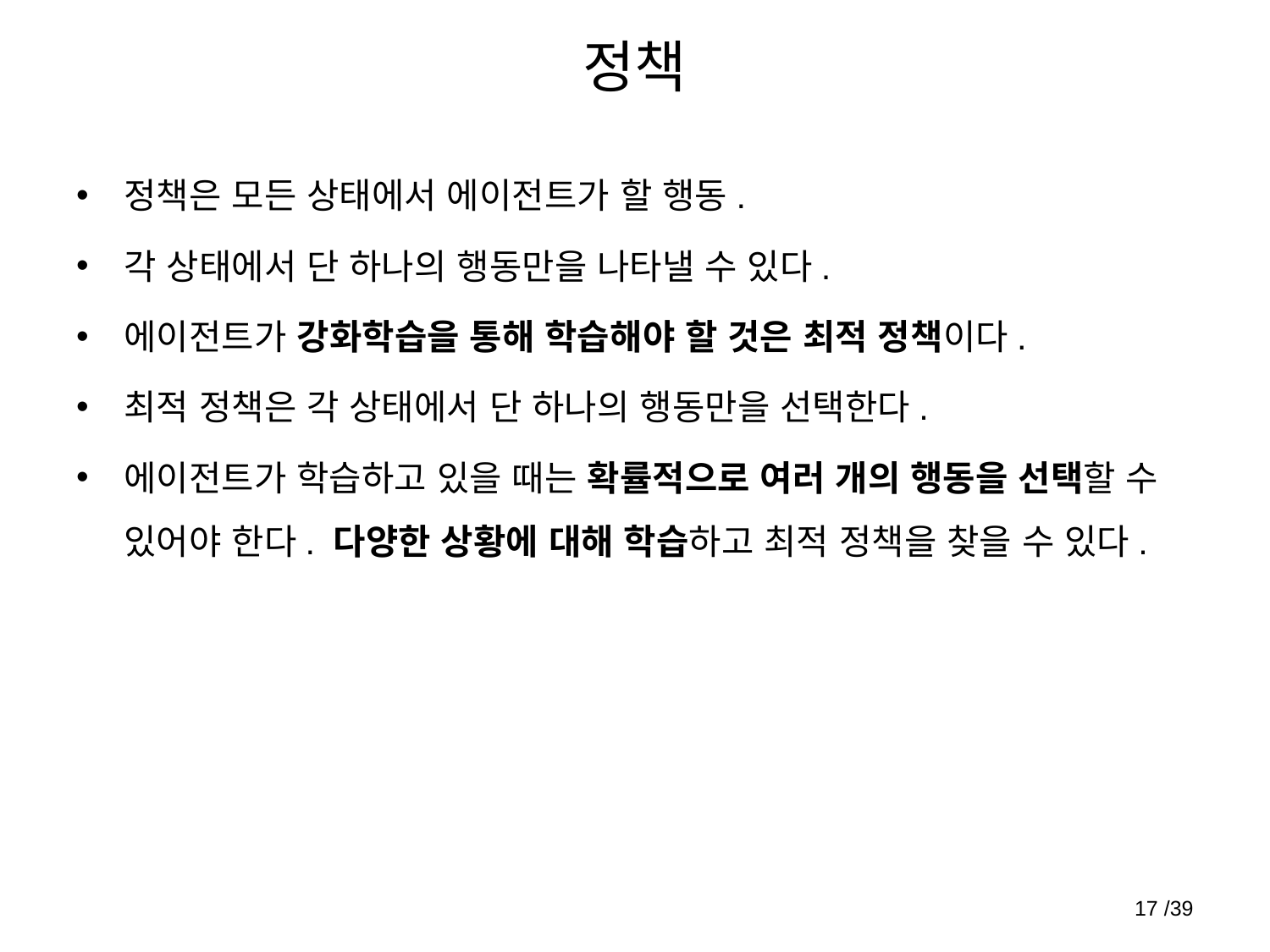

# 정책
정책은 모든 상태에서 에이전트가 할 행동.
각 상태에서 단 하나의 행동만을 나타낼 수 있다.
에이전트가 강화학습을 통해 학습해야 할 것은 최적 정책이다.
최적 정책은 각 상태에서 단 하나의 행동만을 선택한다.
에이전트가 학습하고 있을 때는 확률적으로 여러 개의 행동을 선택할 수 있어야 한다. 다양한 상황에 대해 학습하고 최적 정책을 찾을 수 있다.

17 /39